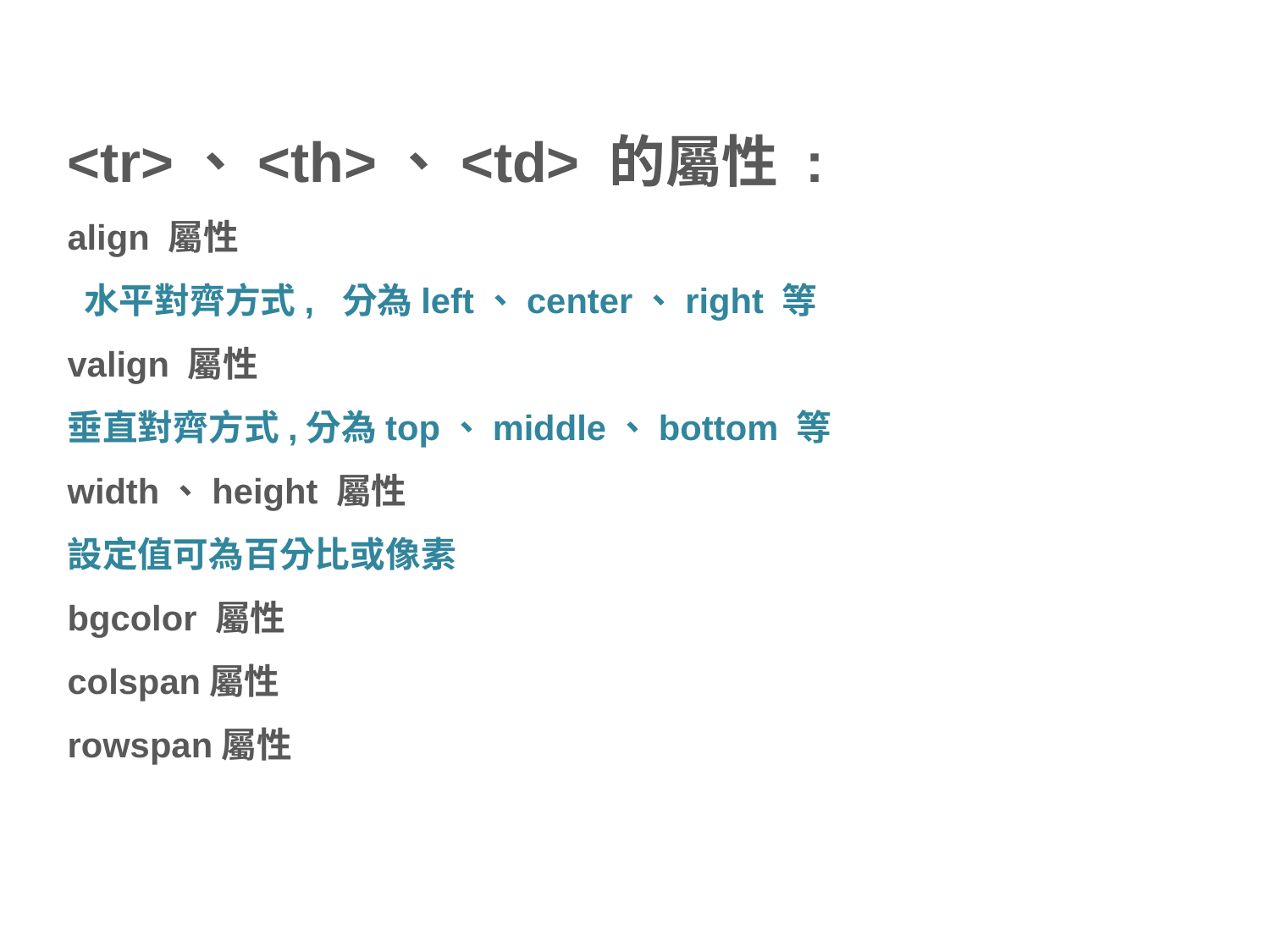

<tr>、<th>、<td> 的屬性 :
align 屬性
 水平對齊方式,  分為left、center、right 等
valign 屬性
垂直對齊方式,分為top、middle、bottom 等
width、height 屬性
設定值可為百分比或像素
bgcolor 屬性
colspan屬性
rowspan屬性